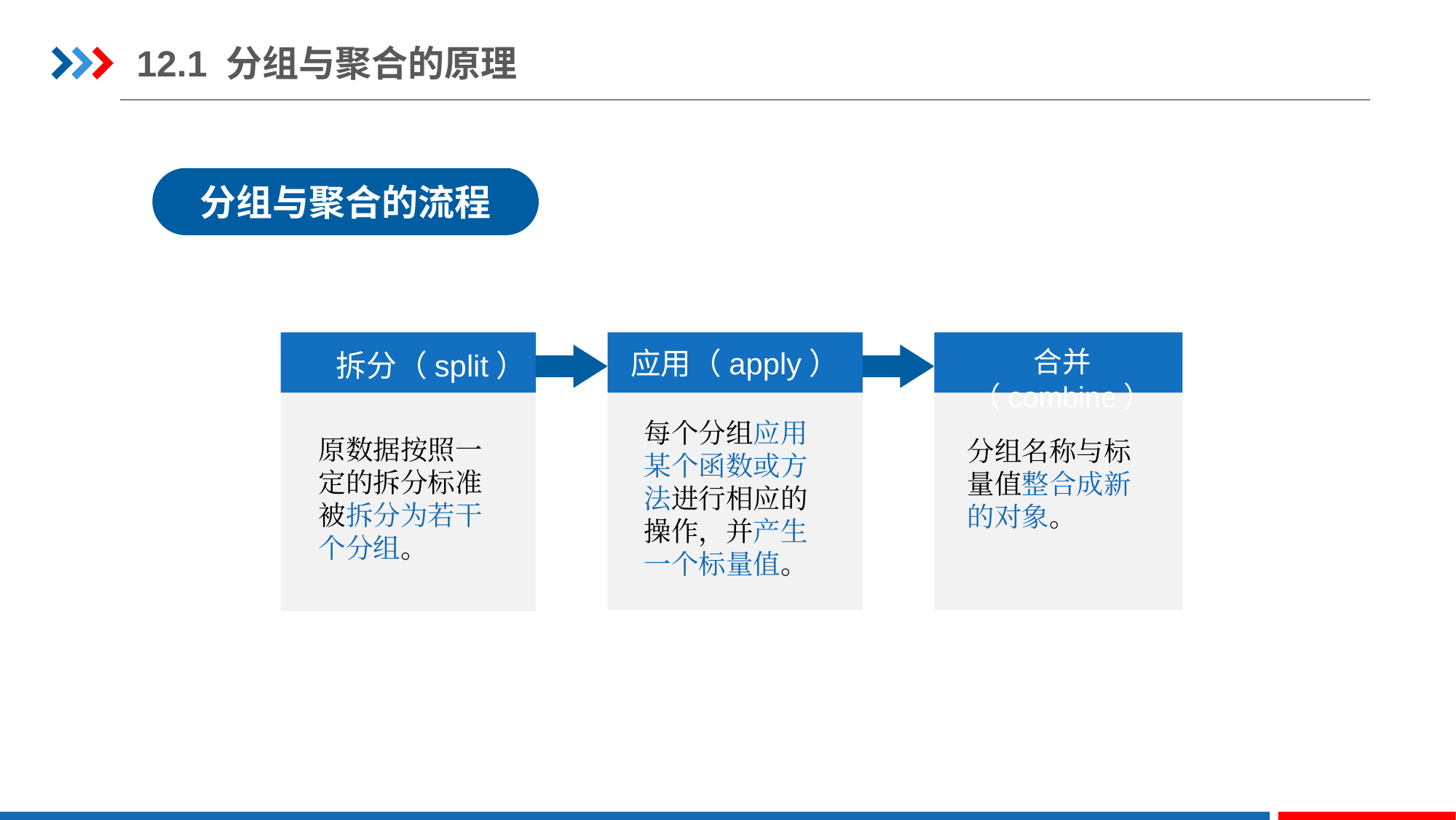

12.1 分组与聚合的原理
分组与聚合的流程

应用（apply）

合并（combine）
拆分（split）

每个分组应用某个函数或方法进行相应的操作，并产生一个标量值。
原数据按照一定的拆分标准被拆分为若干个分组。
分组名称与标量值整合成新的对象。